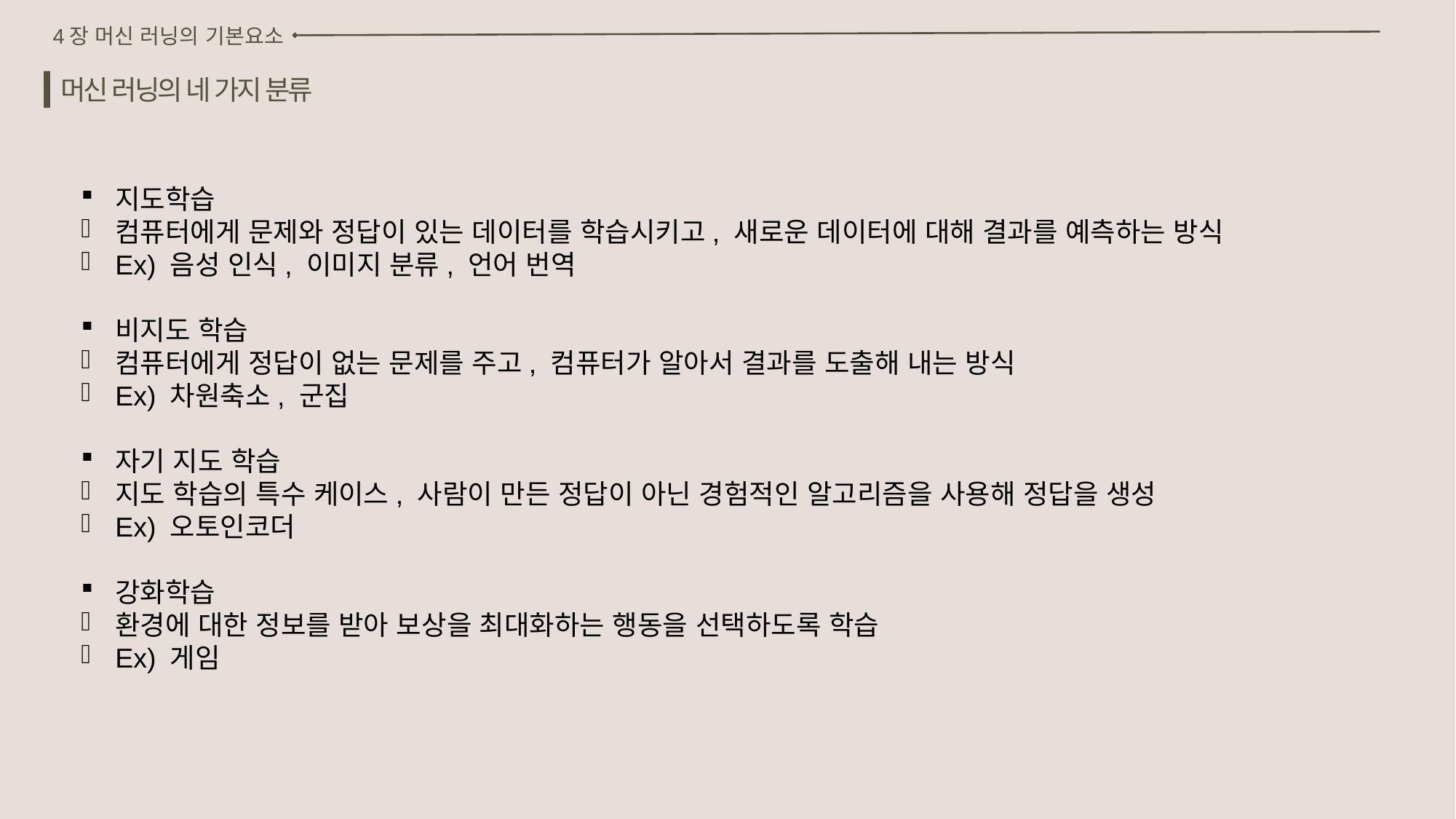

4장 머신 러닝의 기본요소
머신 러닝의 네 가지 분류

지도학습
컴퓨터에게 문제와 정답이 있는 데이터를 학습시키고, 새로운 데이터에 대해 결과를 예측하는 방식
Ex) 음성 인식, 이미지 분류, 언어 번역

비지도 학습
컴퓨터에게 정답이 없는 문제를 주고, 컴퓨터가 알아서 결과를 도출해 내는 방식
Ex) 차원축소, 군집

자기 지도 학습
지도 학습의 특수 케이스, 사람이 만든 정답이 아닌 경험적인 알고리즘을 사용해 정답을 생성
Ex) 오토인코더

강화학습
환경에 대한 정보를 받아 보상을 최대화하는 행동을 선택하도록 학습
Ex) 게임